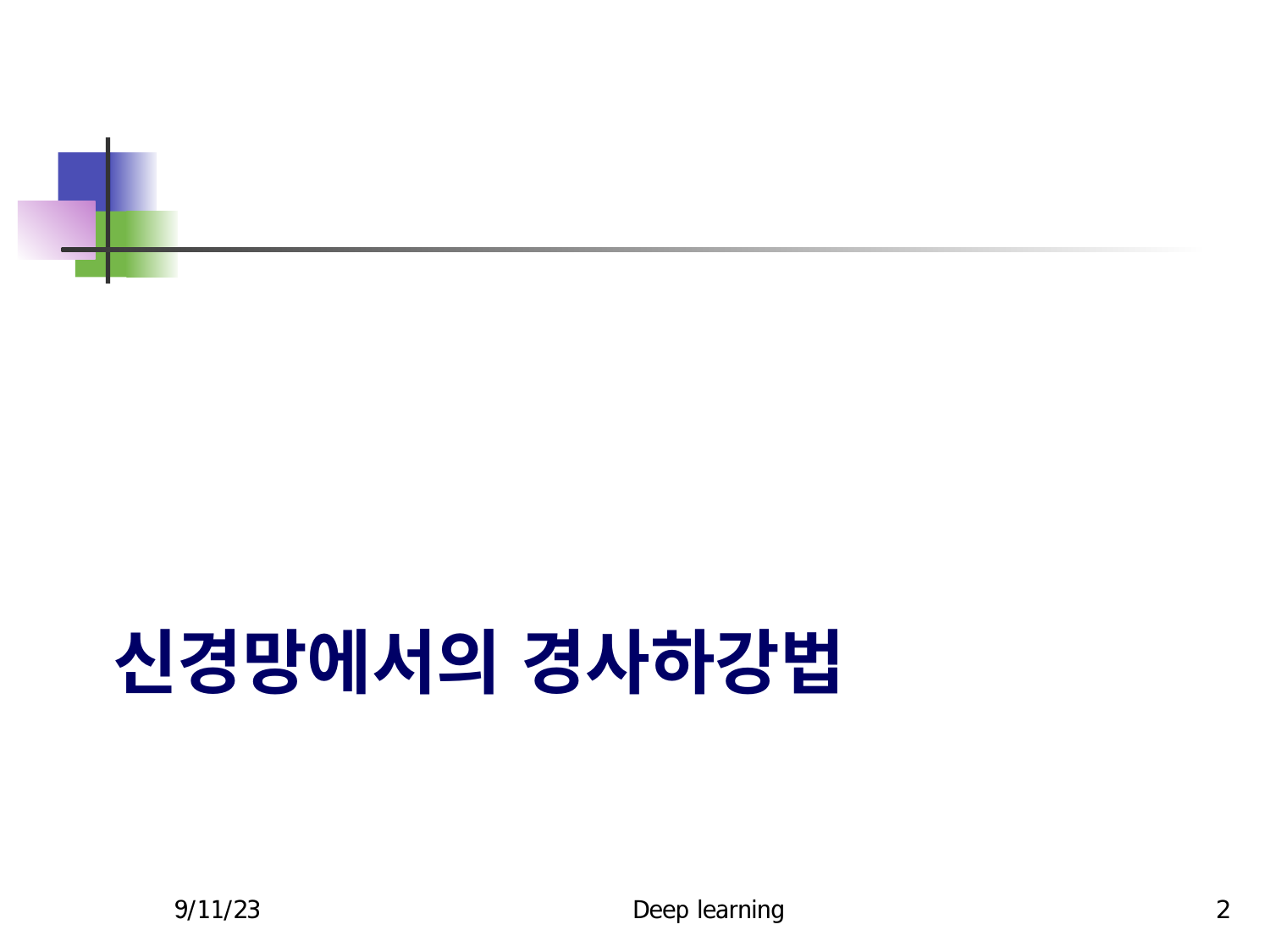

# 신경망에서의 경사하강법
9/11/23
Deep learning
2